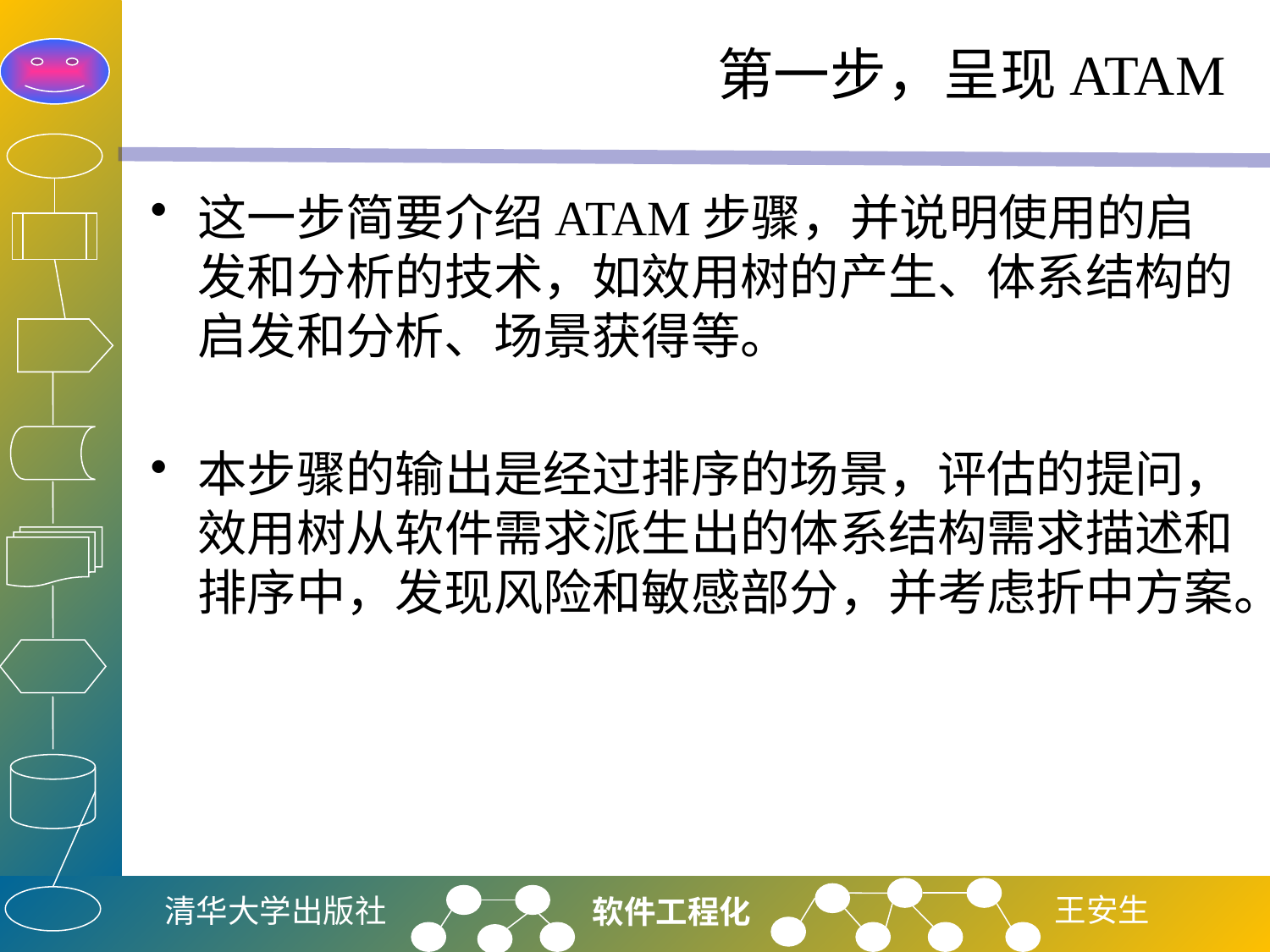

# 第一步，呈现ATAM
这一步简要介绍ATAM步骤，并说明使用的启发和分析的技术，如效用树的产生、体系结构的启发和分析、场景获得等。

本步骤的输出是经过排序的场景，评估的提问，效用树从软件需求派生出的体系结构需求描述和排序中，发现风险和敏感部分，并考虑折中方案。